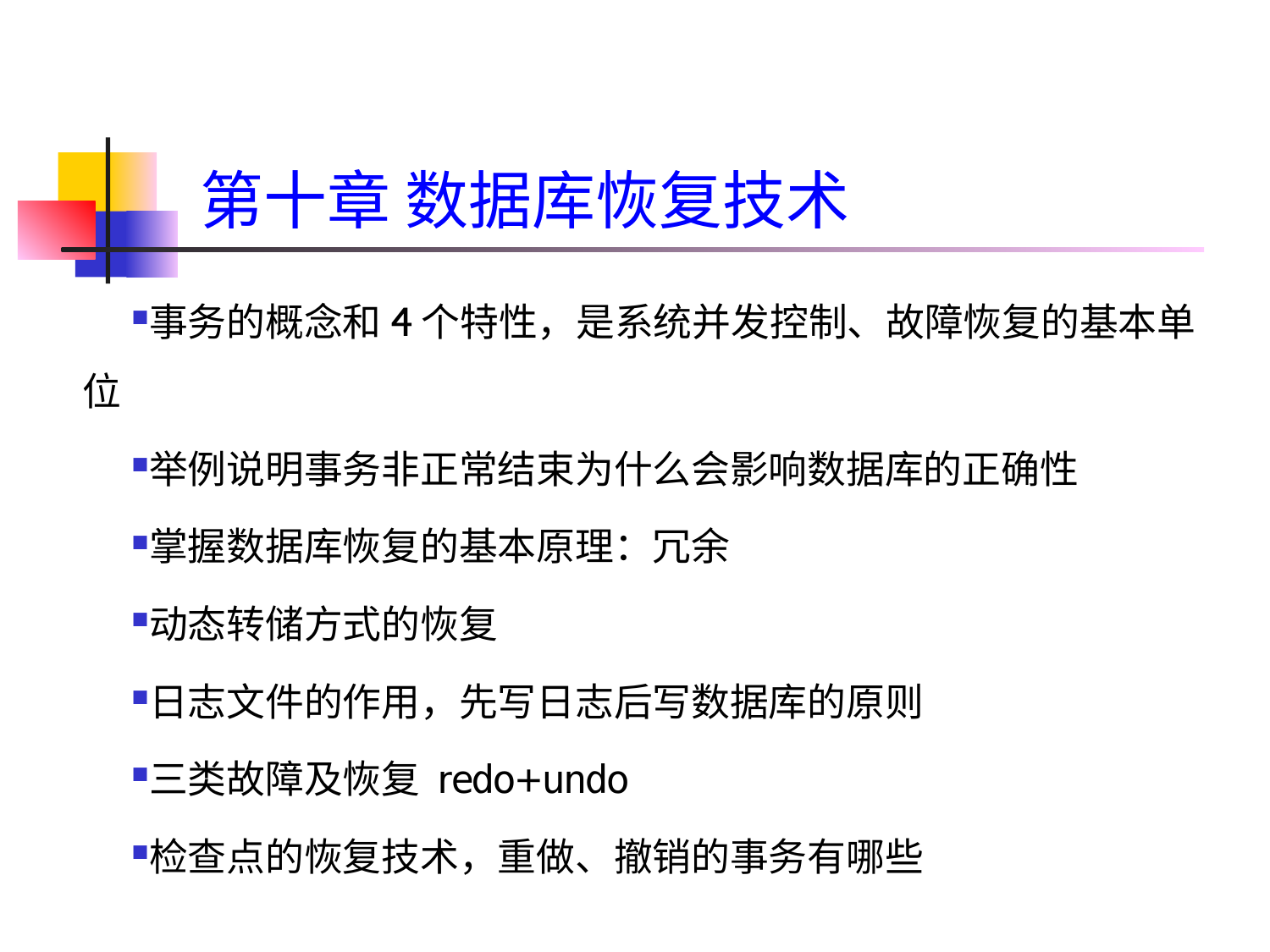

# 第十章 数据库恢复技术
事务的概念和4个特性，是系统并发控制、故障恢复的基本单位
举例说明事务非正常结束为什么会影响数据库的正确性
掌握数据库恢复的基本原理：冗余
动态转储方式的恢复
日志文件的作用，先写日志后写数据库的原则
三类故障及恢复 redo+undo
检查点的恢复技术，重做、撤销的事务有哪些